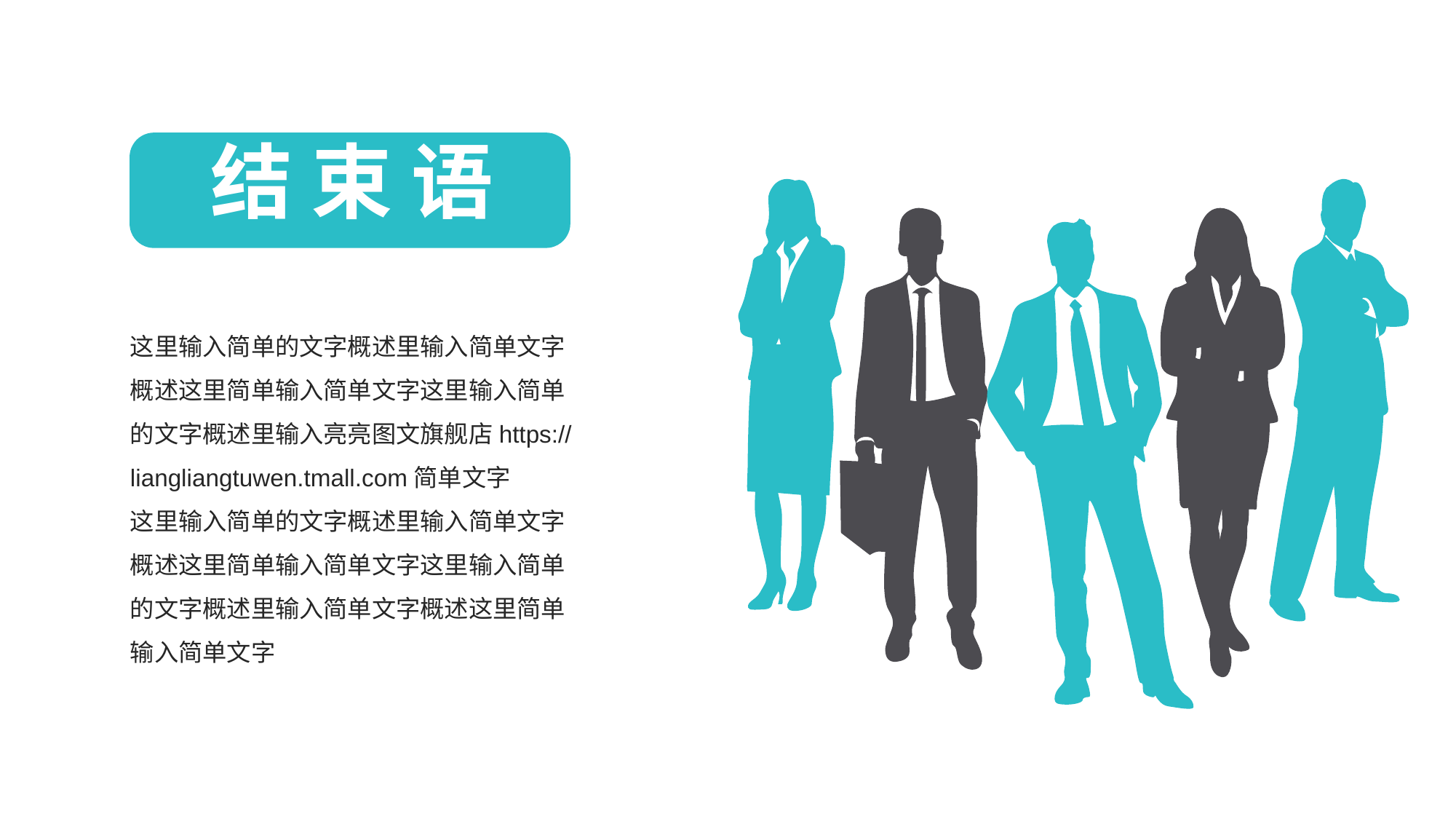

结 束 语

这里输入简单的文字概述里输入简单文字概述这里简单输入简单文字这里输入简单的文字概述里输入亮亮图文旗舰店https://liangliangtuwen.tmall.com简单文字
这里输入简单的文字概述里输入简单文字概述这里简单输入简单文字这里输入简单的文字概述里输入简单文字概述这里简单输入简单文字